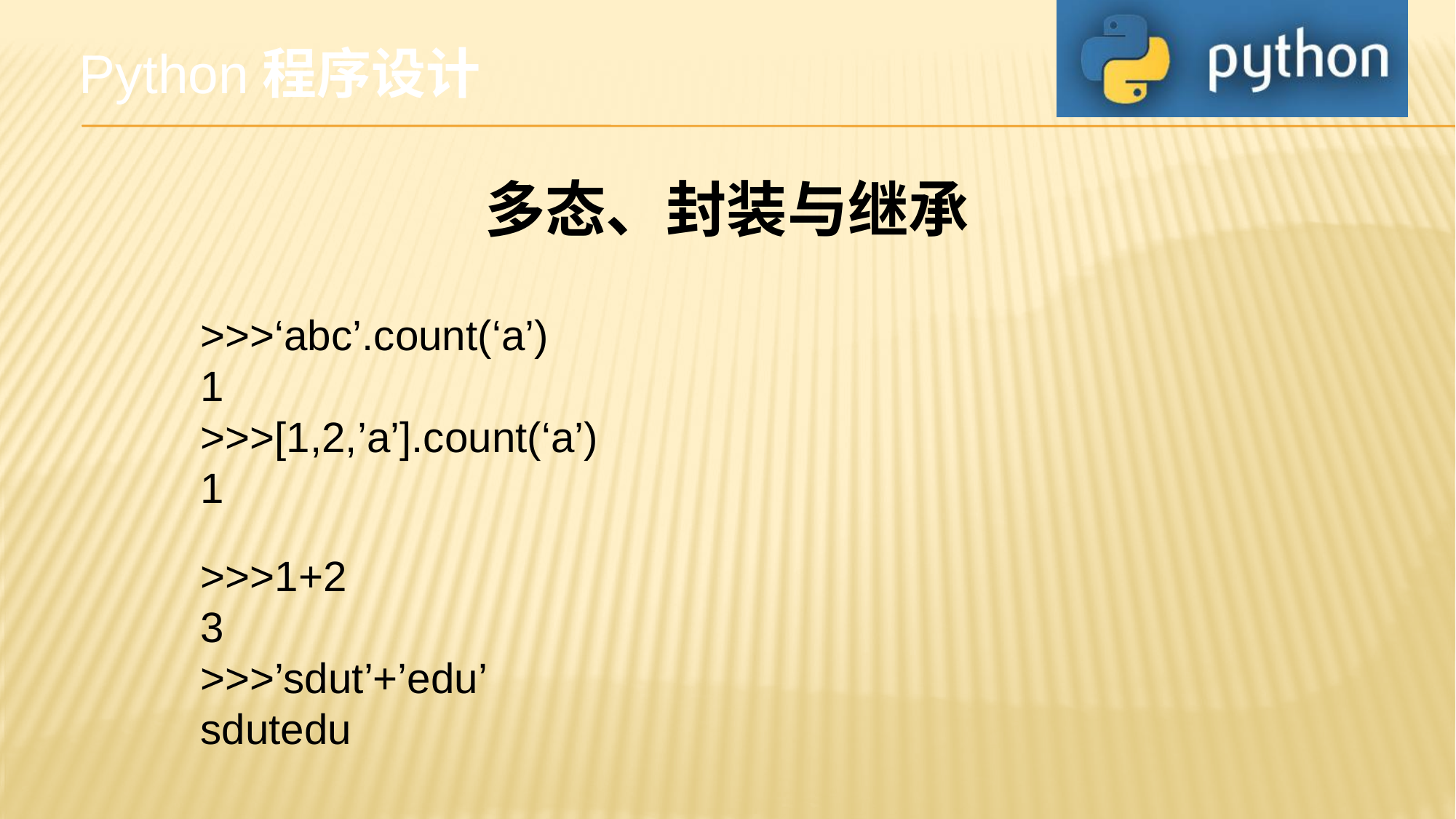

Python程序设计
多态、封装与继承
>>>‘abc’.count(‘a’)
1
>>>[1,2,’a’].count(‘a’)
1
>>>1+2
3
>>>’sdut’+’edu’
sdutedu